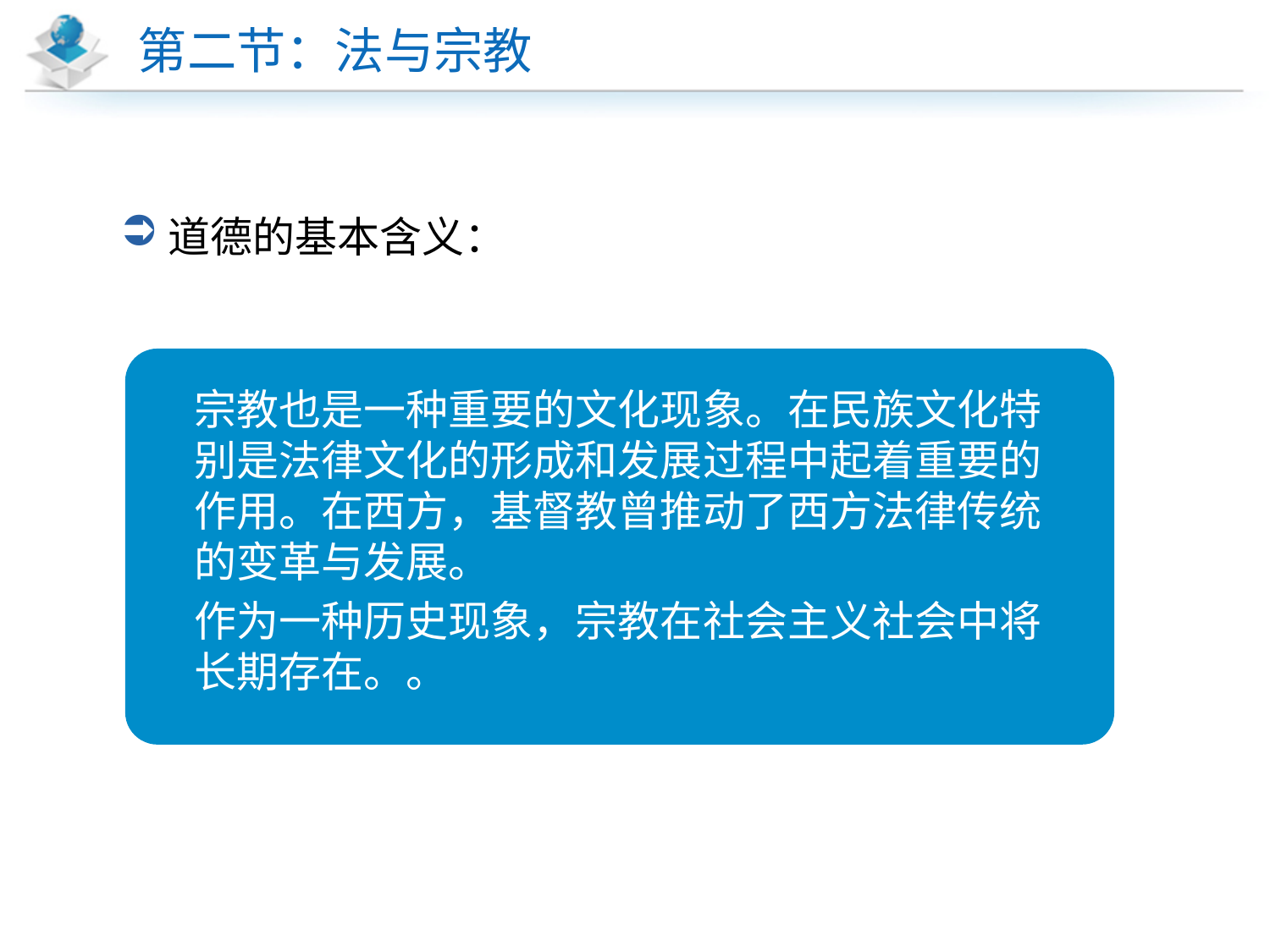

# 第二节：法与宗教
道德的基本含义：

宗教也是一种重要的文化现象。在民族文化特别是法律文化的形成和发展过程中起着重要的作用。在西方，基督教曾推动了西方法律传统的变革与发展。
作为一种历史现象，宗教在社会主义社会中将长期存在。。